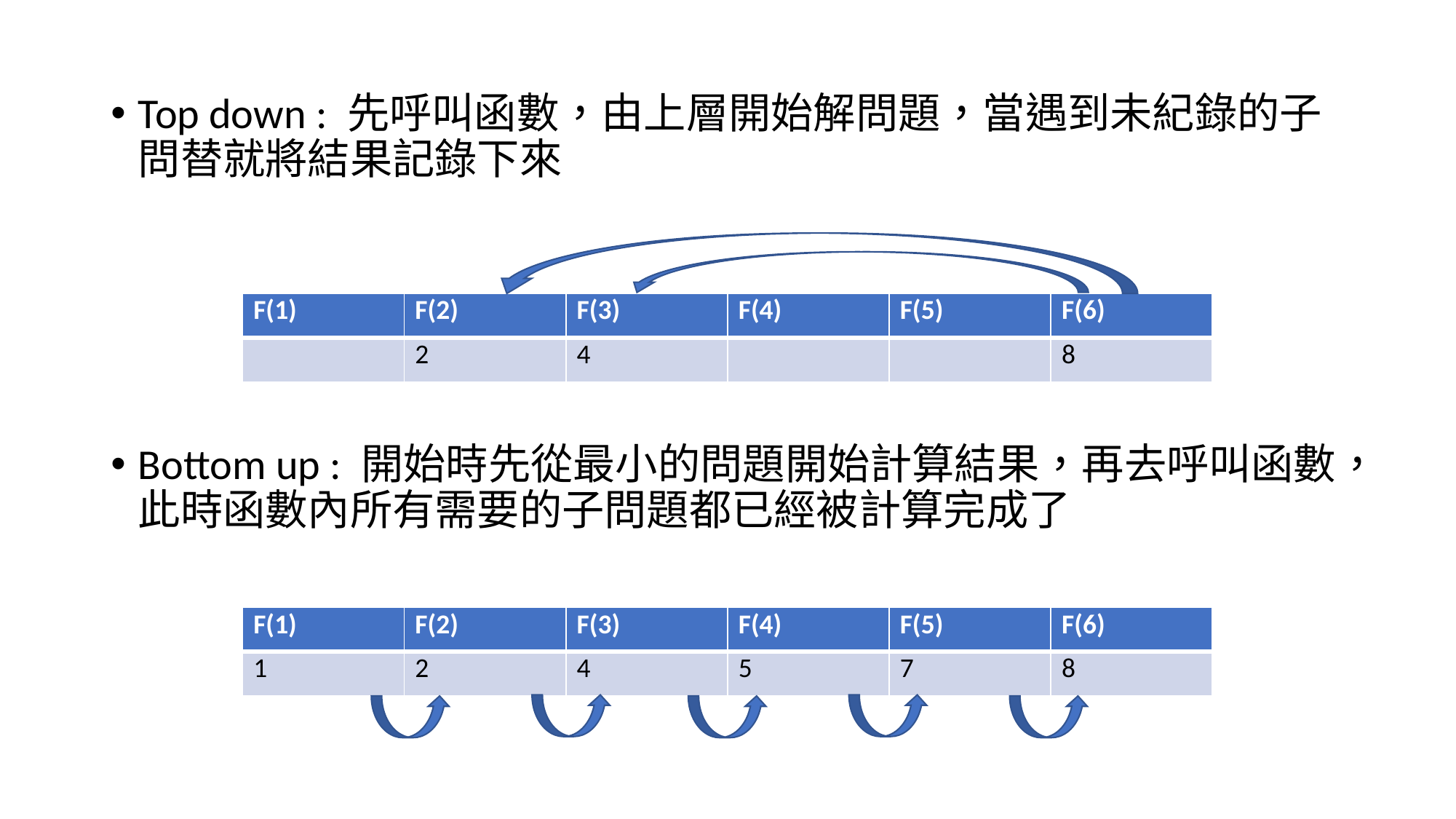

Top down : 先呼叫函數，由上層開始解問題，當遇到未紀錄的子問替就將結果記錄下來

Bottom up : 開始時先從最小的問題開始計算結果，再去呼叫函數，此時函數內所有需要的子問題都已經被計算完成了

| F(1) | F(2) | F(3) | F(4) | F(5) | F(6) |
| --- | --- | --- | --- | --- | --- |
|  | 2 | 4 |  |  | 8 |
| F(1) | F(2) | F(3) | F(4) | F(5) | F(6) |
| --- | --- | --- | --- | --- | --- |
| 1 | 2 | 4 | 5 | 7 | 8 |